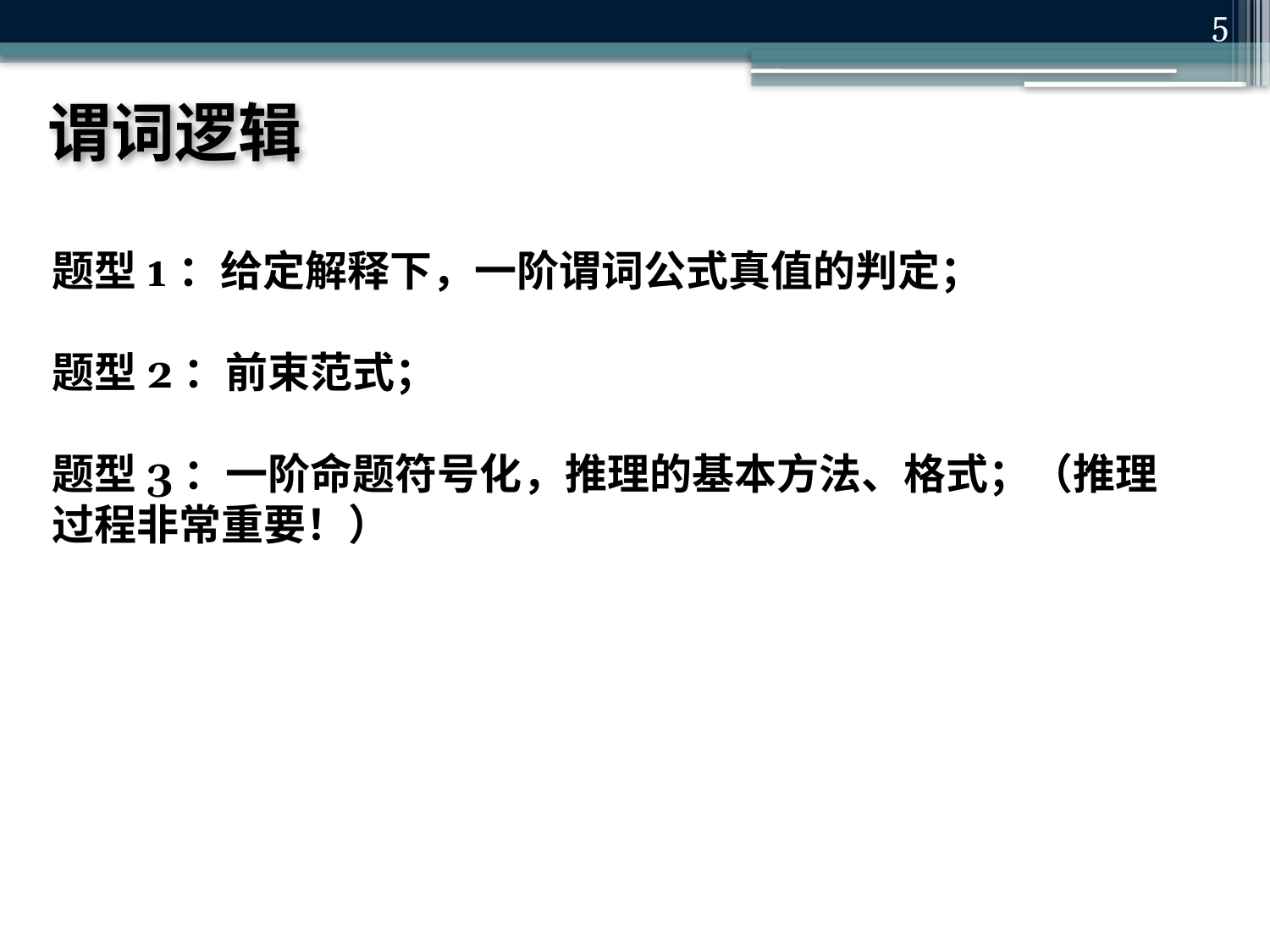

5
谓词逻辑
题型1：给定解释下，一阶谓词公式真值的判定；

题型2：前束范式；

题型3：一阶命题符号化，推理的基本方法、格式；（推理过程非常重要！）